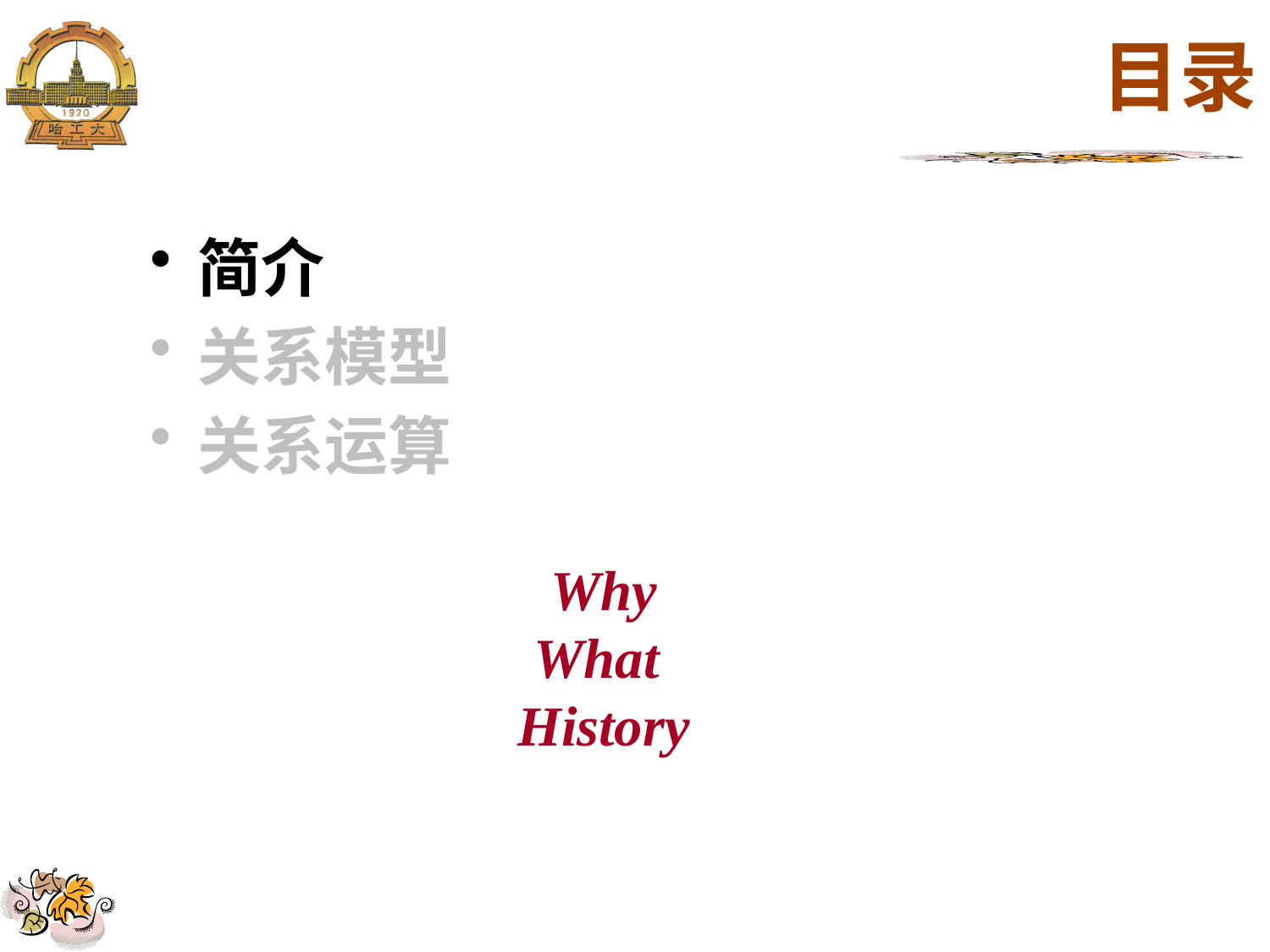

目录
简介
关系模型
关系运算
Why
What
History